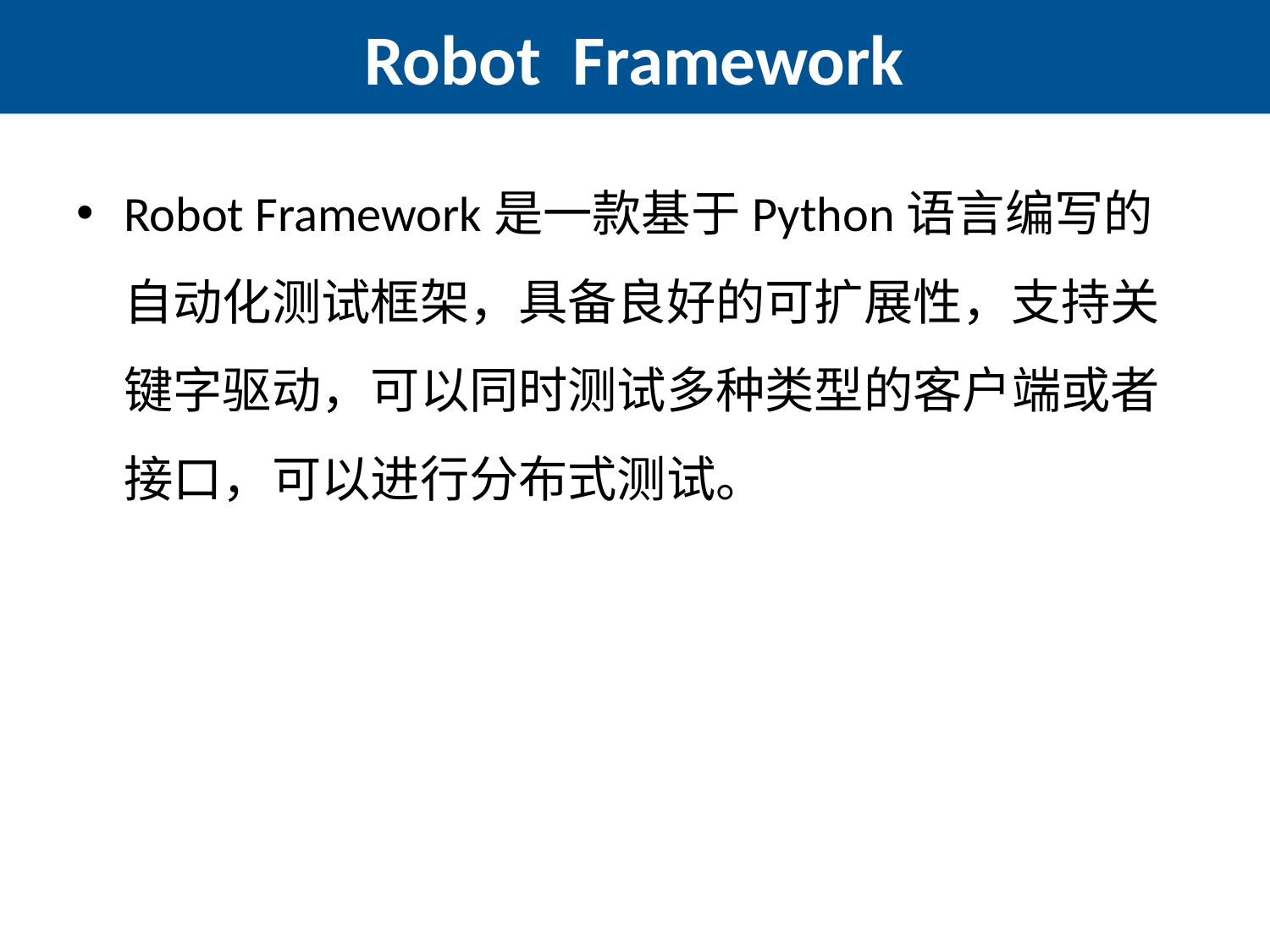

# Robot  Framework
Robot Framework是一款基于Python语言编写的自动化测试框架，具备良好的可扩展性，支持关键字驱动，可以同时测试多种类型的客户端或者接口，可以进行分布式测试。